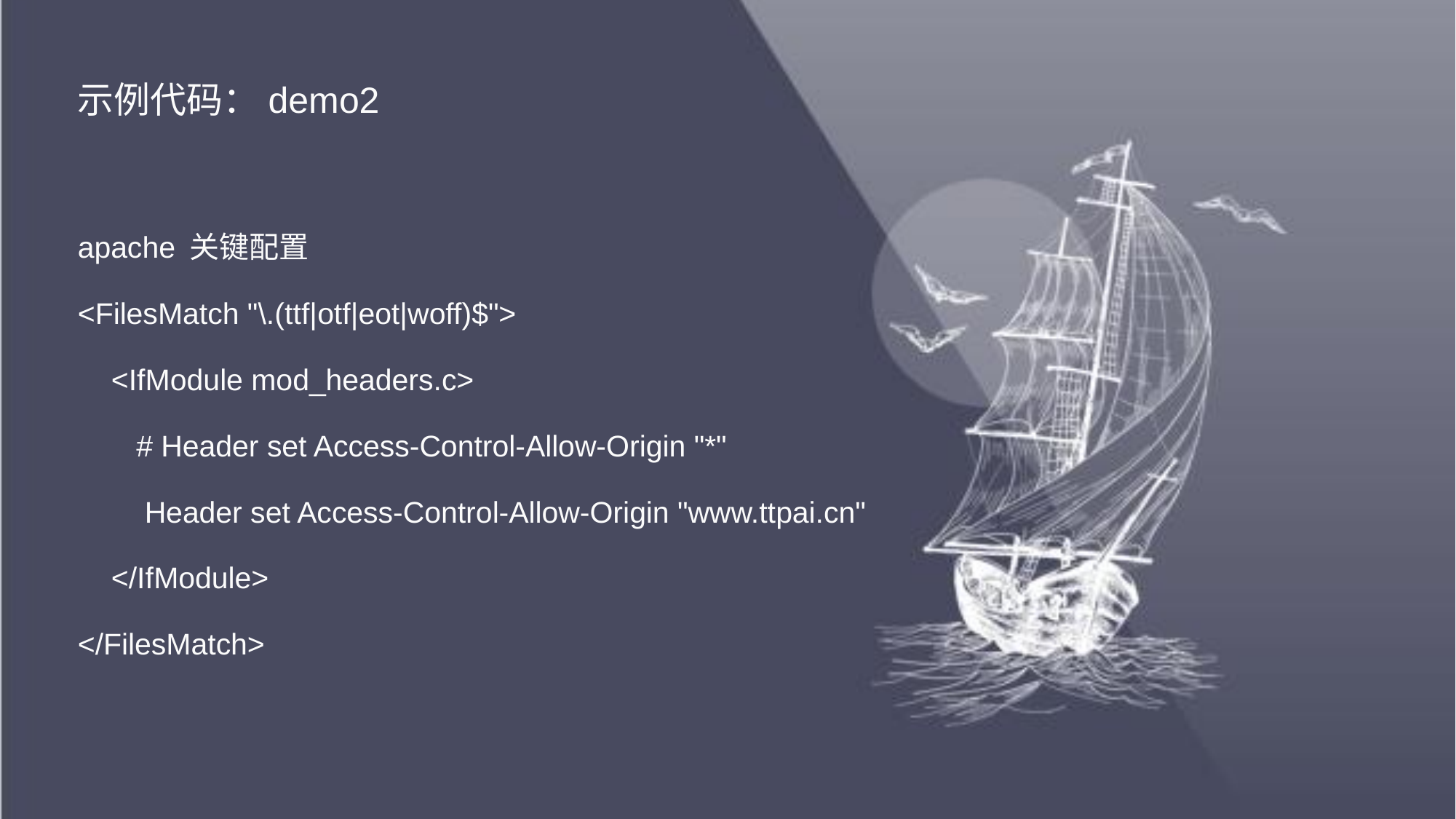

示例代码：demo2
apache 关键配置
<FilesMatch "\.(ttf|otf|eot|woff)$">
    <IfModule mod_headers.c>
       # Header set Access-Control-Allow-Origin "*"
        Header set Access-Control-Allow-Origin "www.ttpai.cn"
    </IfModule>
</FilesMatch>